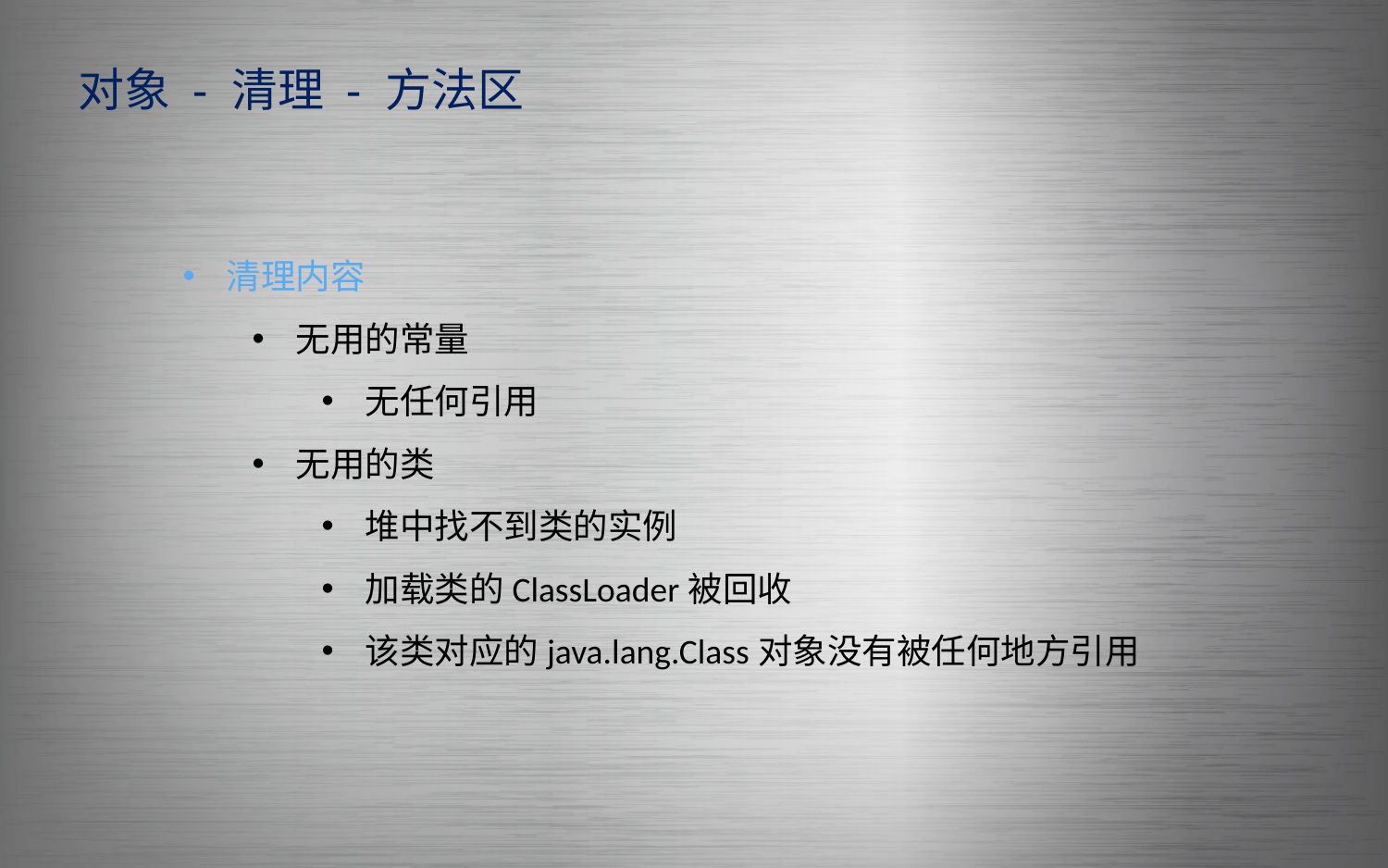

对象 - 清理 - 方法区
清理内容
无用的常量
无任何引用
无用的类
堆中找不到类的实例
加载类的ClassLoader被回收
该类对应的java.lang.Class对象没有被任何地方引用